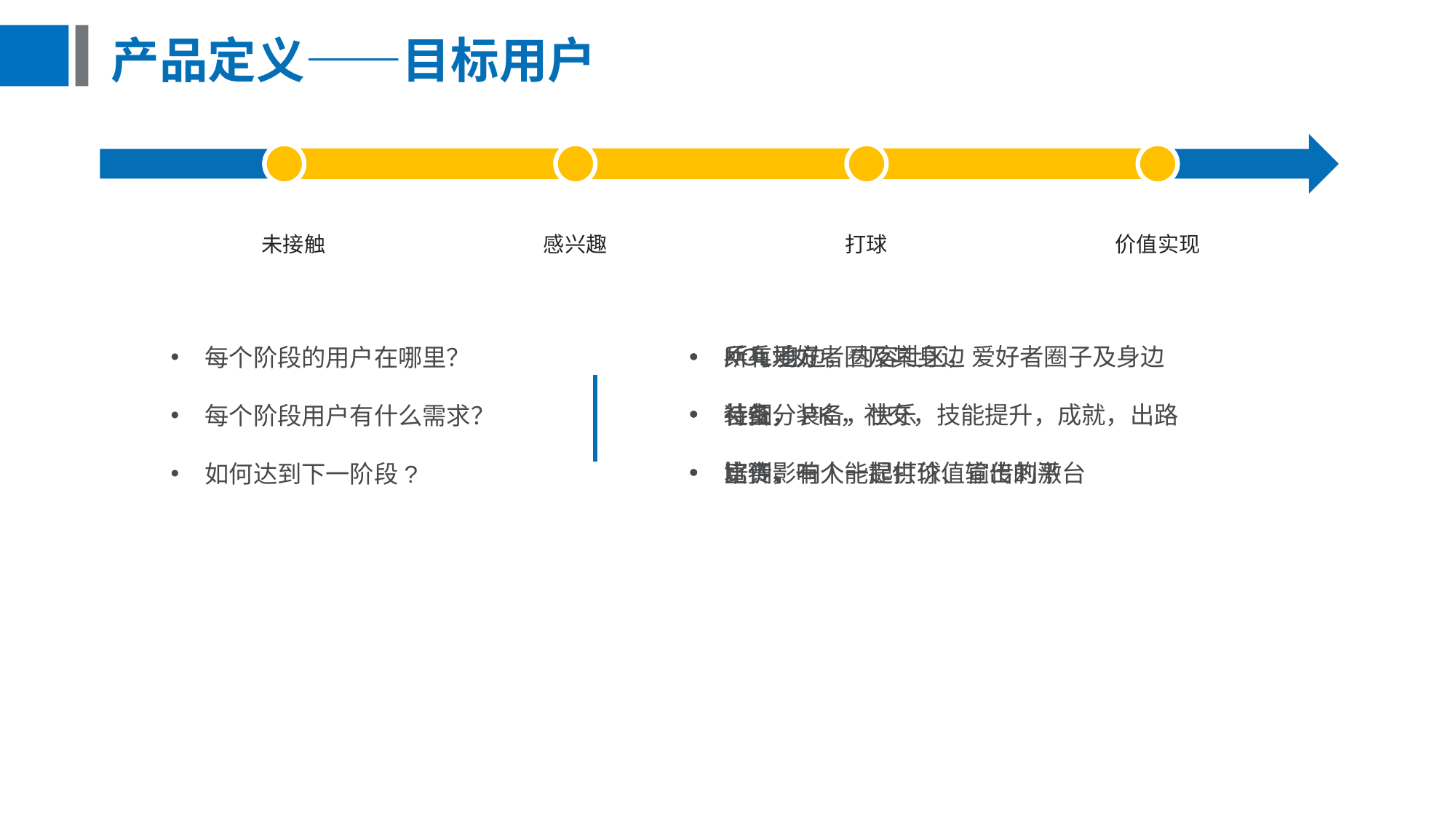

# 产品定义——目标用户

所有地方

待细分

宣传影响

KOL身边，内容社区，爱好者圈子及身边

社交，装备，快乐

培训、有人一起打球、宣传刺激

乒乓爱好者圈及其身边

装备，PK，社交，技能提升，成就，出路

比赛，一个能提供价值输出的平台

未接触
感兴趣
打球
价值实现

每个阶段的用户在哪里？

每个阶段用户有什么需求？

如何达到下一阶段?